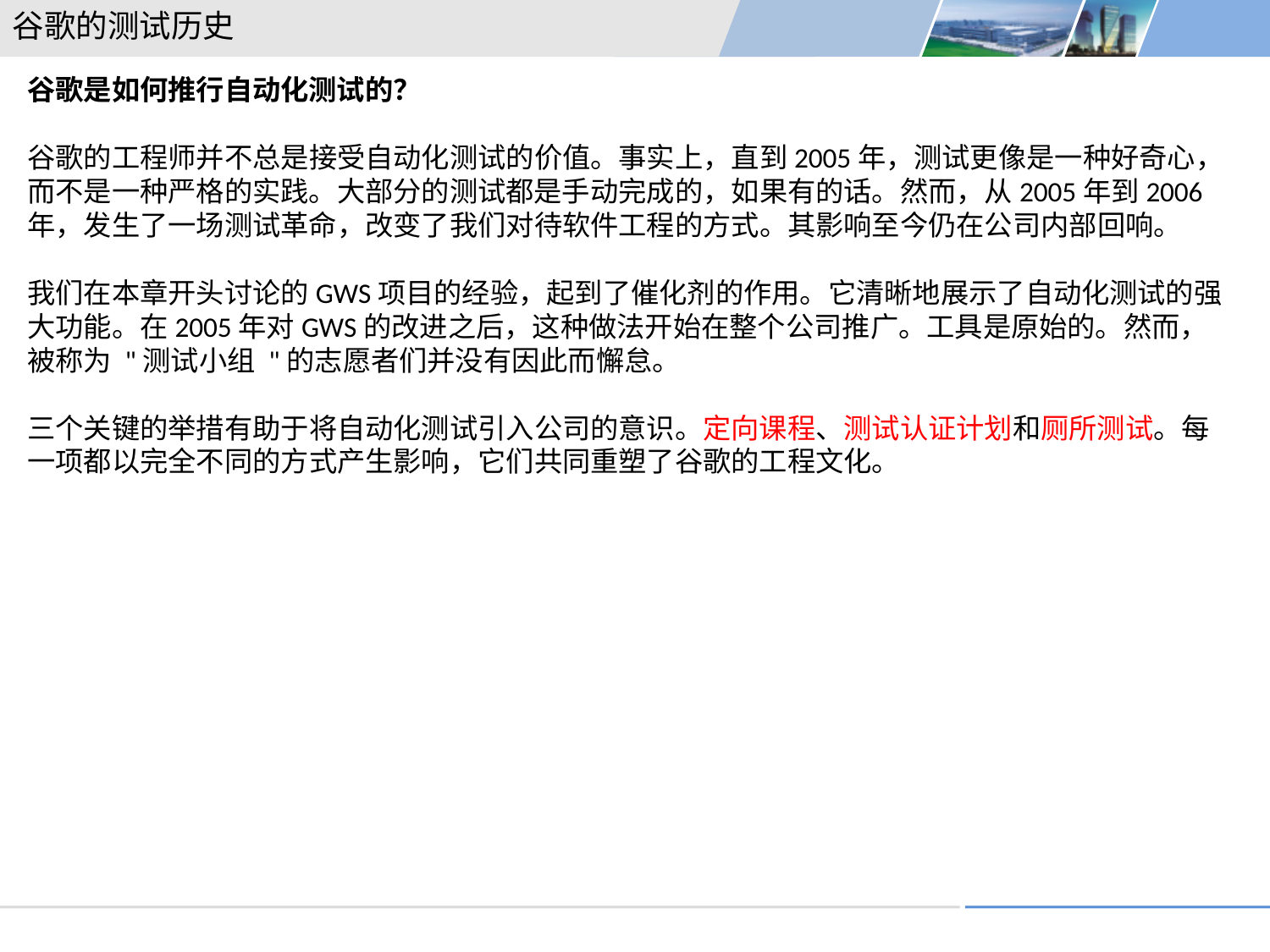

谷歌的测试历史
谷歌是如何推行自动化测试的？

谷歌的工程师并不总是接受自动化测试的价值。事实上，直到2005年，测试更像是一种好奇心，而不是一种严格的实践。大部分的测试都是手动完成的，如果有的话。然而，从2005年到2006年，发生了一场测试革命，改变了我们对待软件工程的方式。其影响至今仍在公司内部回响。

我们在本章开头讨论的GWS项目的经验，起到了催化剂的作用。它清晰地展示了自动化测试的强大功能。在2005年对GWS的改进之后，这种做法开始在整个公司推广。工具是原始的。然而，被称为 "测试小组 "的志愿者们并没有因此而懈怠。

三个关键的举措有助于将自动化测试引入公司的意识。定向课程、测试认证计划和厕所测试。每一项都以完全不同的方式产生影响，它们共同重塑了谷歌的工程文化。